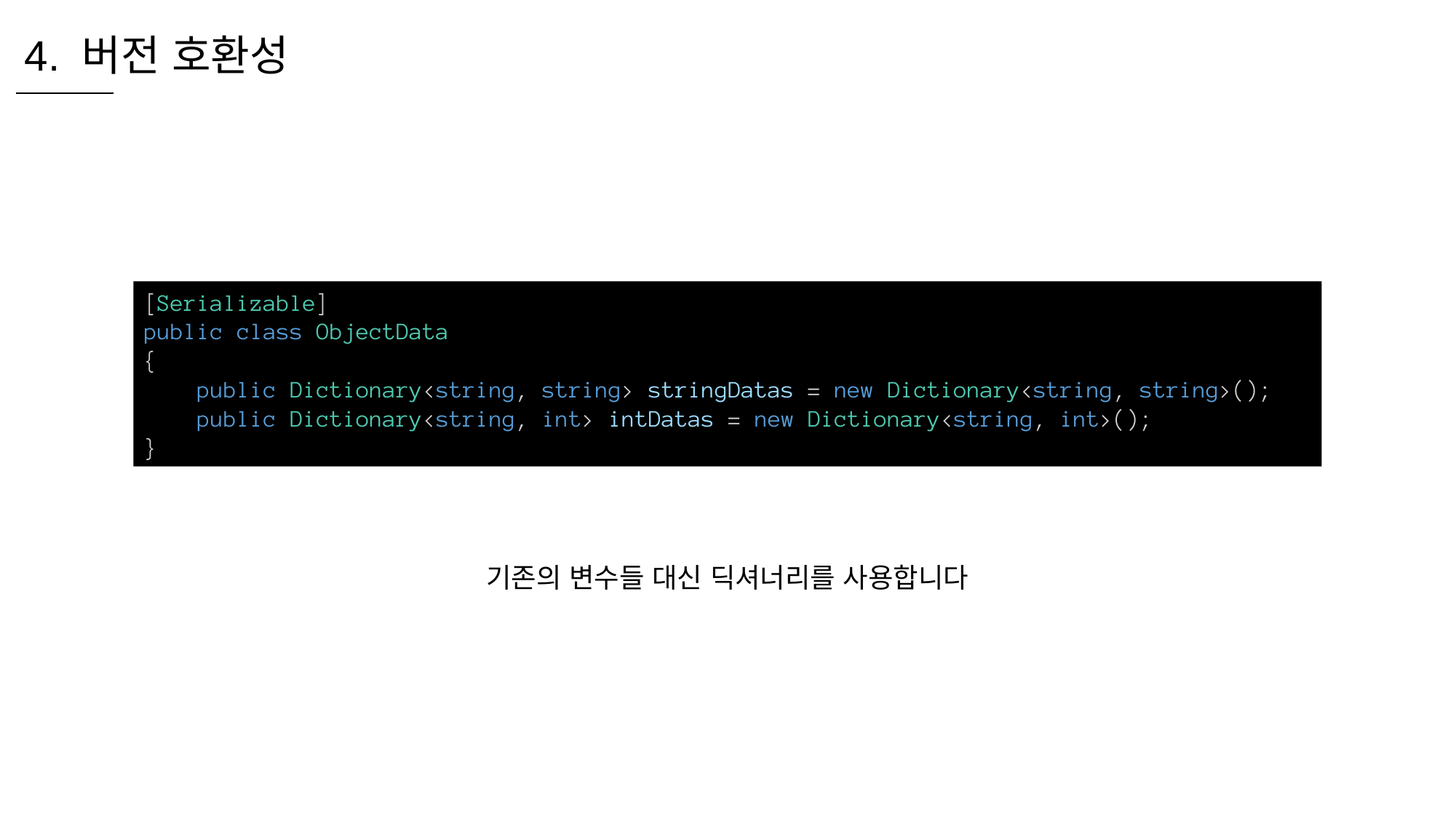

4. 버전 호환성
[Serializable]
public class ObjectData
{
    public Dictionary<string, string> stringDatas = new Dictionary<string, string>();
    public Dictionary<string, int> intDatas = new Dictionary<string, int>();
}
기존의 변수들 대신 딕셔너리를 사용합니다